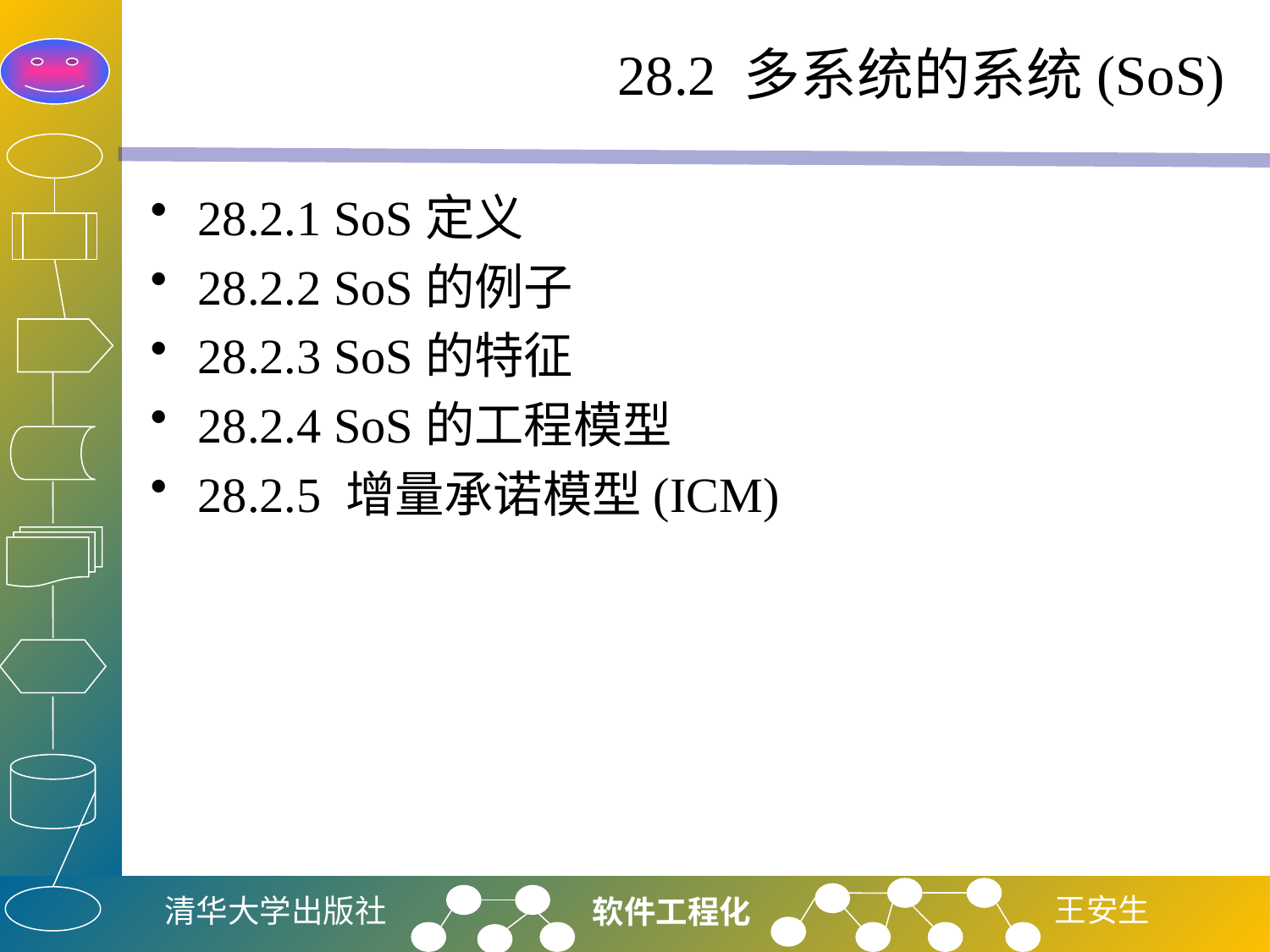

# 28.2 多系统的系统(SoS)
28.2.1 SoS定义
28.2.2 SoS的例子
28.2.3 SoS的特征
28.2.4 SoS的工程模型
28.2.5 增量承诺模型(ICM)